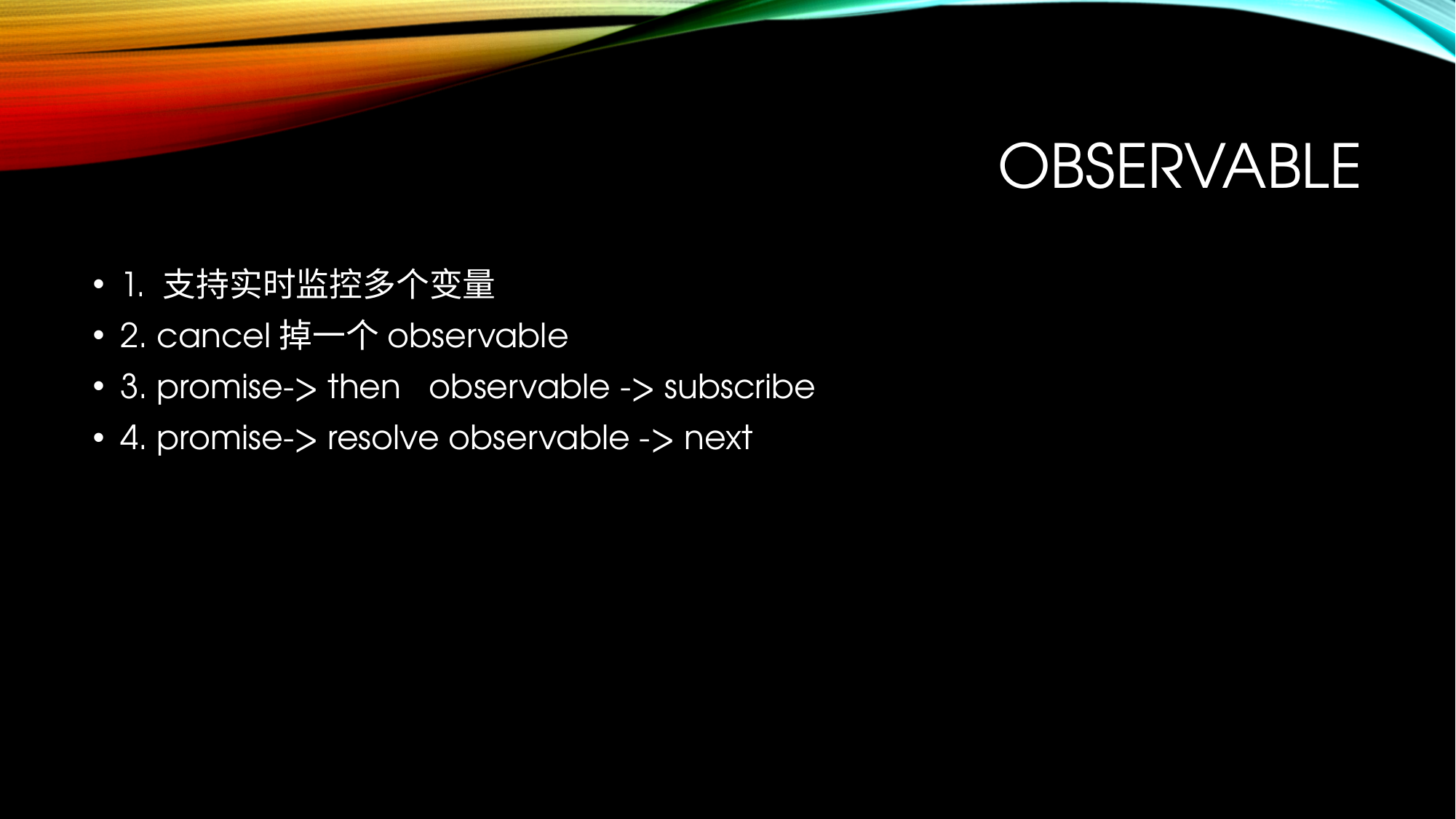

# Observable
1. 支持实时监控多个变量
2. cancel掉一个observable
3. promise-> then   observable -> subscribe
4. promise-> resolve observable -> next